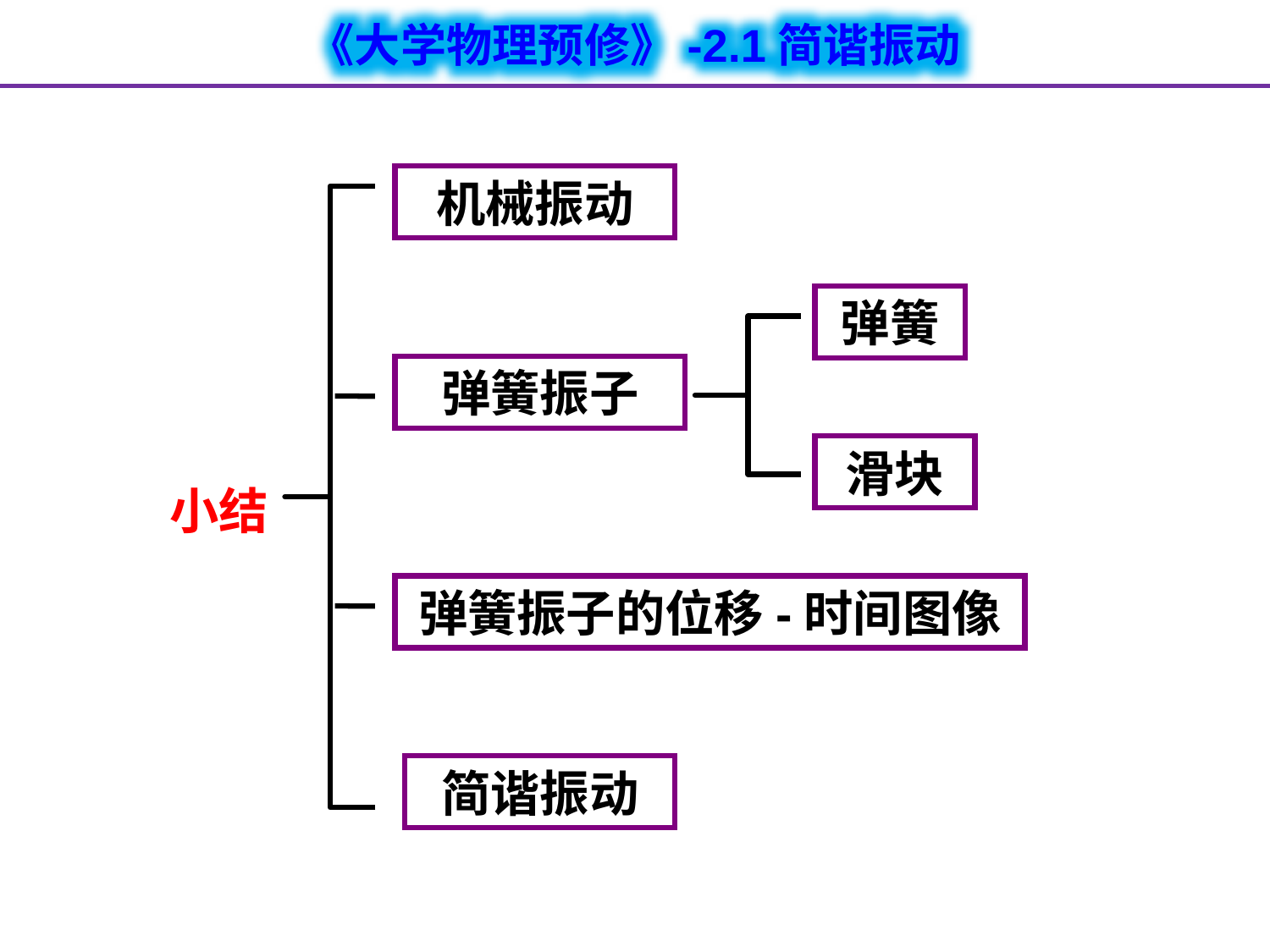

机械振动

弹簧

弹簧振子
滑块
小结
弹簧振子的位移-时间图像
简谐振动